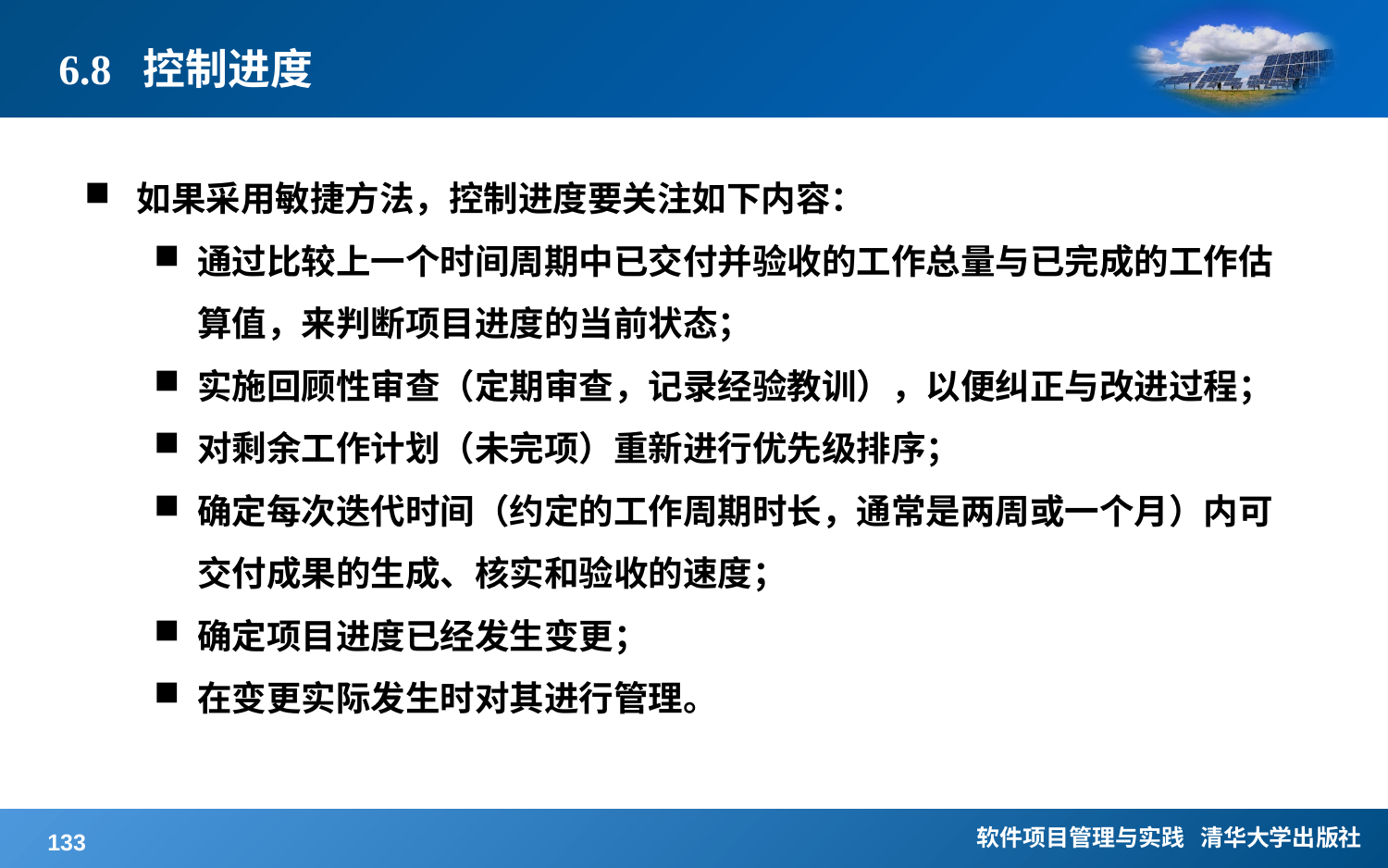

# 6.8  控制进度
如果采用敏捷方法，控制进度要关注如下内容：
通过比较上一个时间周期中已交付并验收的工作总量与已完成的工作估算值，来判断项目进度的当前状态；
实施回顾性审查（定期审查，记录经验教训），以便纠正与改进过程；
对剩余工作计划（未完项）重新进行优先级排序；
确定每次迭代时间（约定的工作周期时长，通常是两周或一个月）内可交付成果的生成、核实和验收的速度；
确定项目进度已经发生变更；
在变更实际发生时对其进行管理。